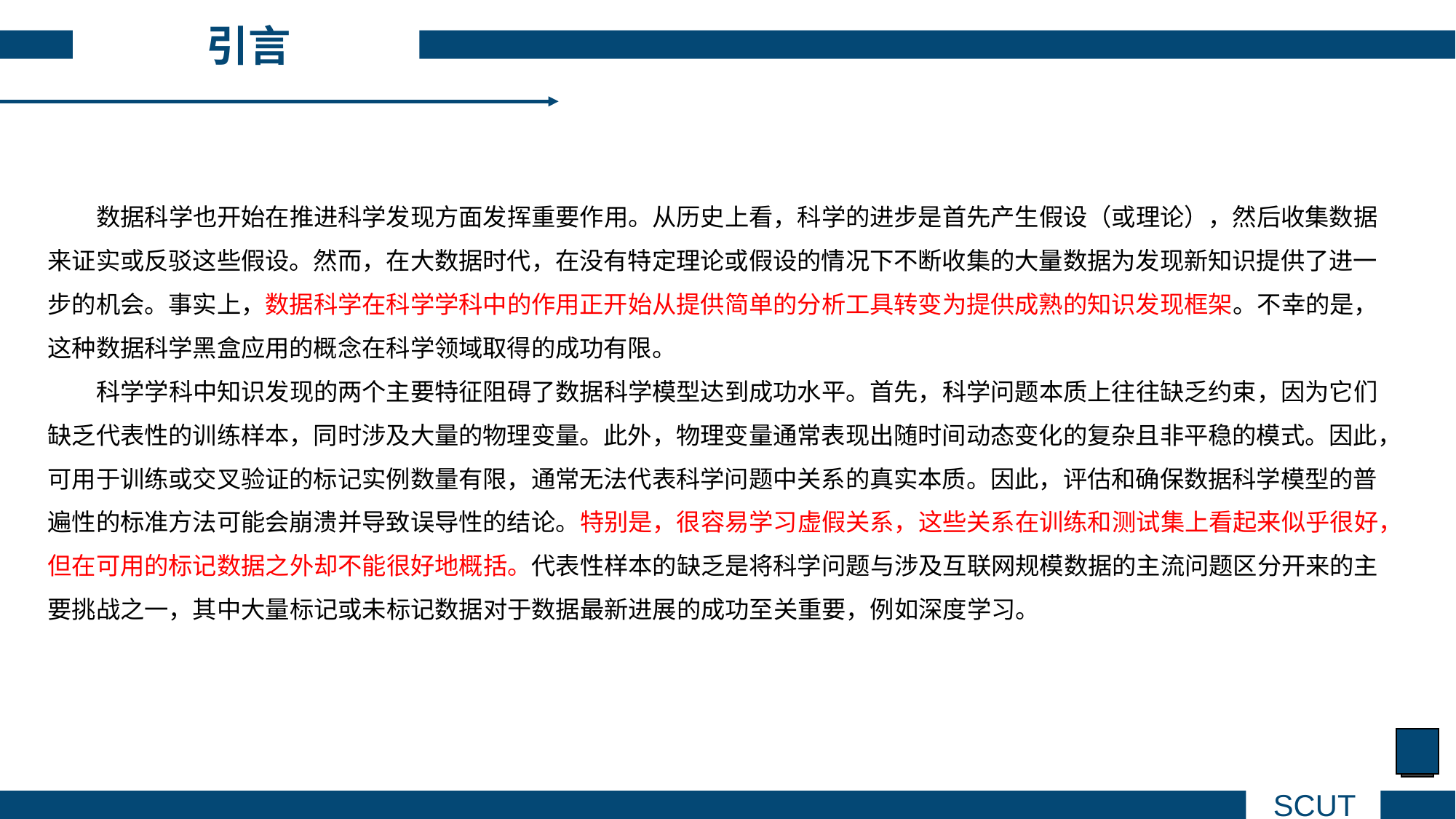

引言

数据科学也开始在推进科学发现方面发挥重要作用。从历史上看，科学的进步是首先产生假设（或理论），然后收集数据来证实或反驳这些假设。然而，在大数据时代，在没有特定理论或假设的情况下不断收集的大量数据为发现新知识提供了进一步的机会。事实上，数据科学在科学学科中的作用正开始从提供简单的分析工具转变为提供成熟的知识发现框架。不幸的是，这种数据科学黑盒应用的概念在科学领域取得的成功有限。
科学学科中知识发现的两个主要特征阻碍了数据科学模型达到成功水平。首先，科学问题本质上往往缺乏约束，因为它们缺乏代表性的训练样本，同时涉及大量的物理变量。此外，物理变量通常表现出随时间动态变化的复杂且非平稳的模式。因此，可用于训练或交叉验证的标记实例数量有限，通常无法代表科学问题中关系的真实本质。因此，评估和确保数据科学模型的普遍性的标准方法可能会崩溃并导致误导性的结论。特别是，很容易学习虚假关系，这些关系在训练和测试集上看起来似乎很好，但在可用的标记数据之外却不能很好地概括。代表性样本的缺乏是将科学问题与涉及互联网规模数据的主流问题区分开来的主要挑战之一，其中大量标记或未标记数据对于数据最新进展的成功至关重要，例如深度学习。

SCUT